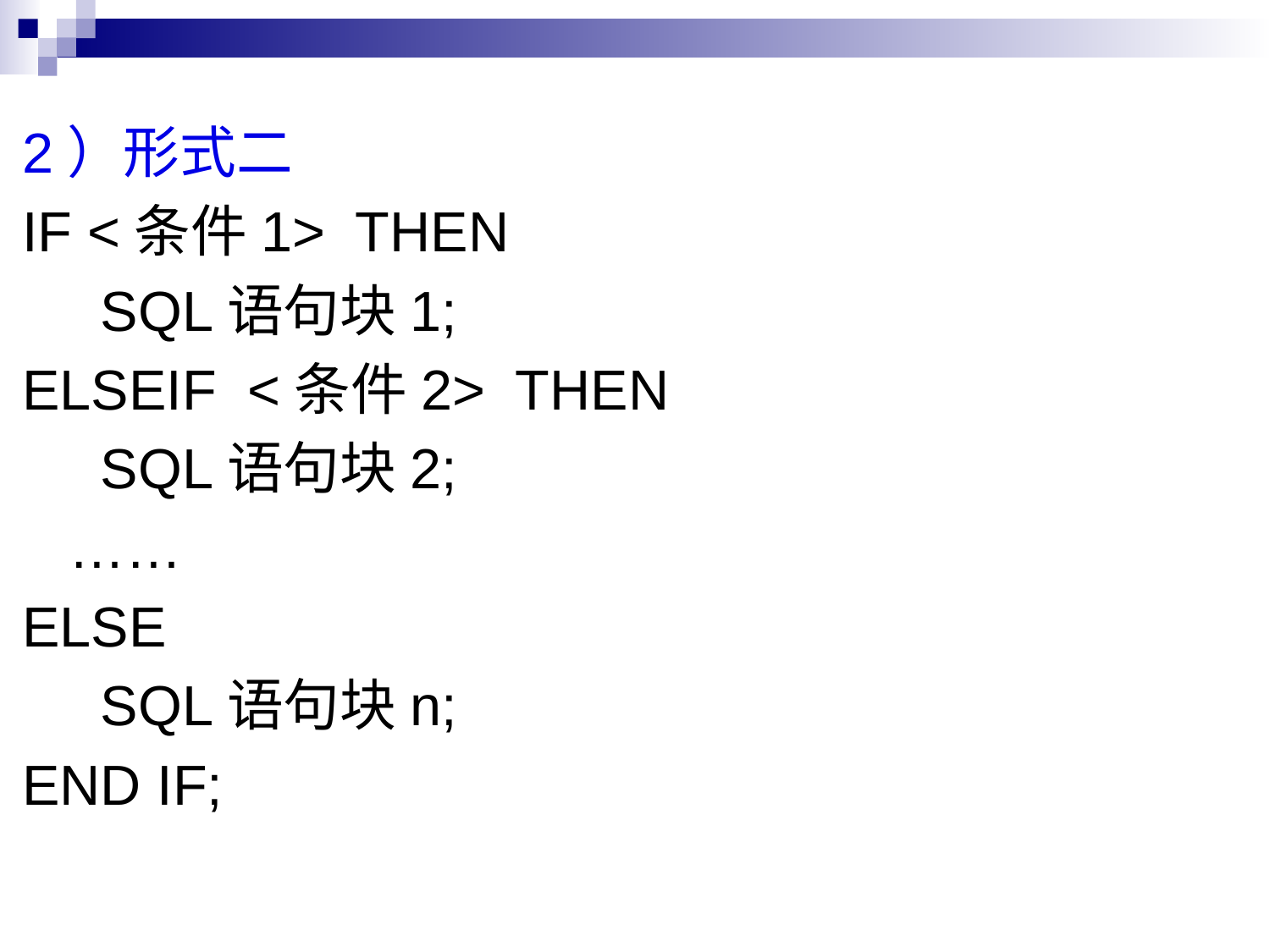

2）形式二
IF <条件1>  THEN
     SQL语句块1;
ELSEIF  <条件2>  THEN
     SQL语句块2;
   ……
ELSE
     SQL语句块n;
END IF;